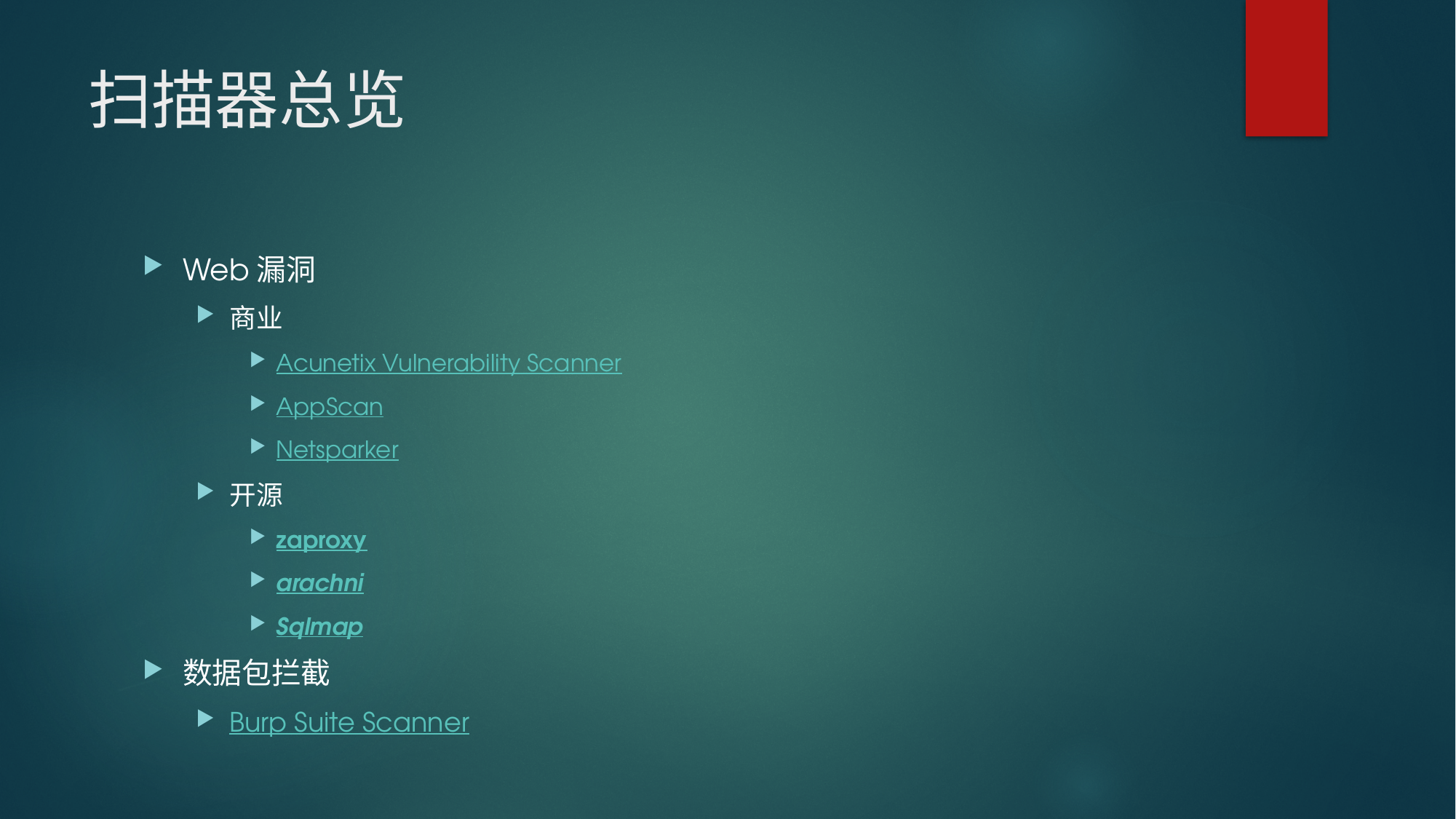

# 扫描器总览
Web漏洞
商业
Acunetix Vulnerability Scanner
AppScan
Netsparker
开源
zaproxy
arachni
Sqlmap
数据包拦截
Burp Suite Scanner